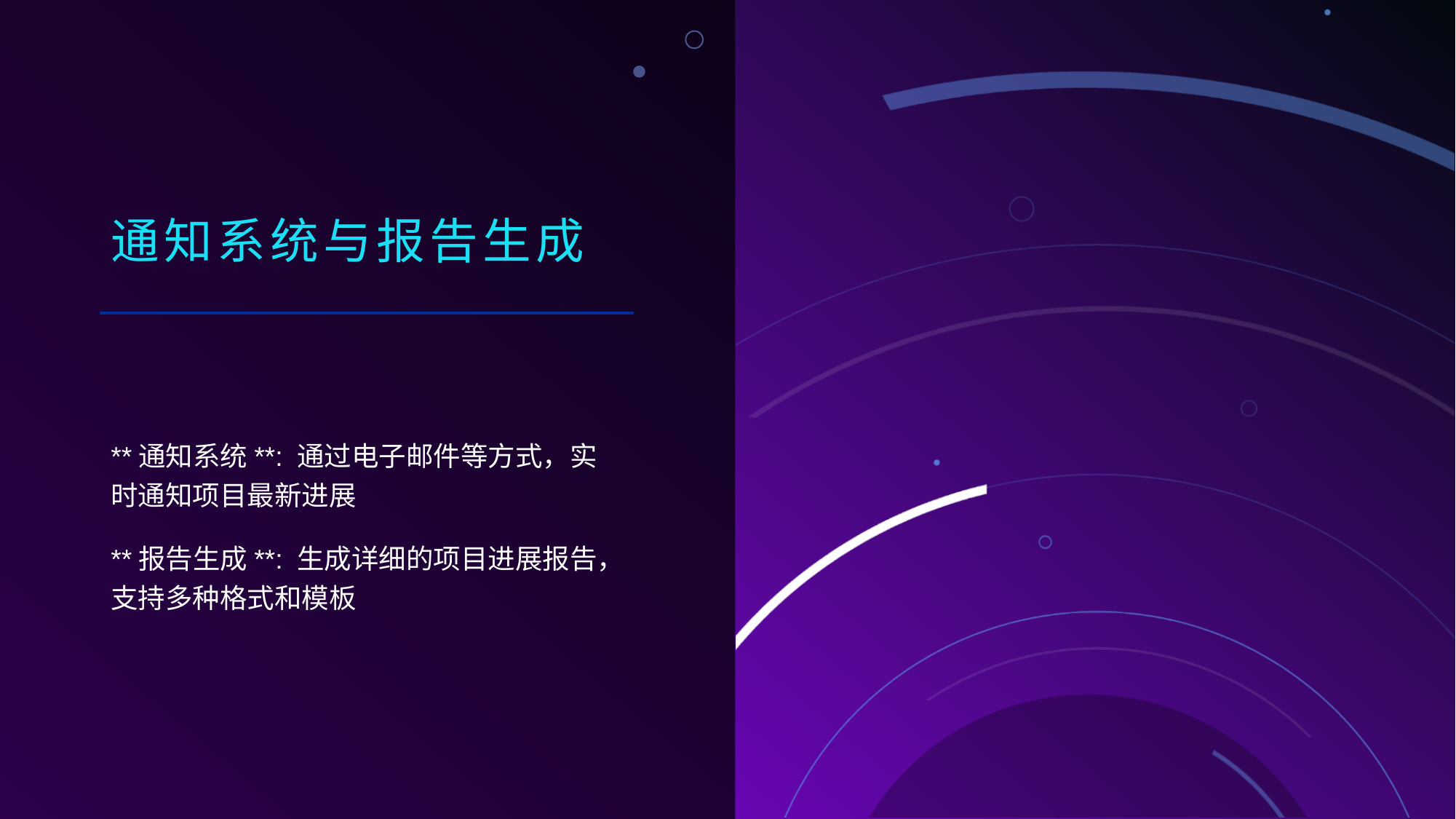

# 通知系统与报告生成

**通知系统**: 通过电子邮件等方式，实时通知项目最新进展
**报告生成**: 生成详细的项目进展报告，支持多种格式和模板